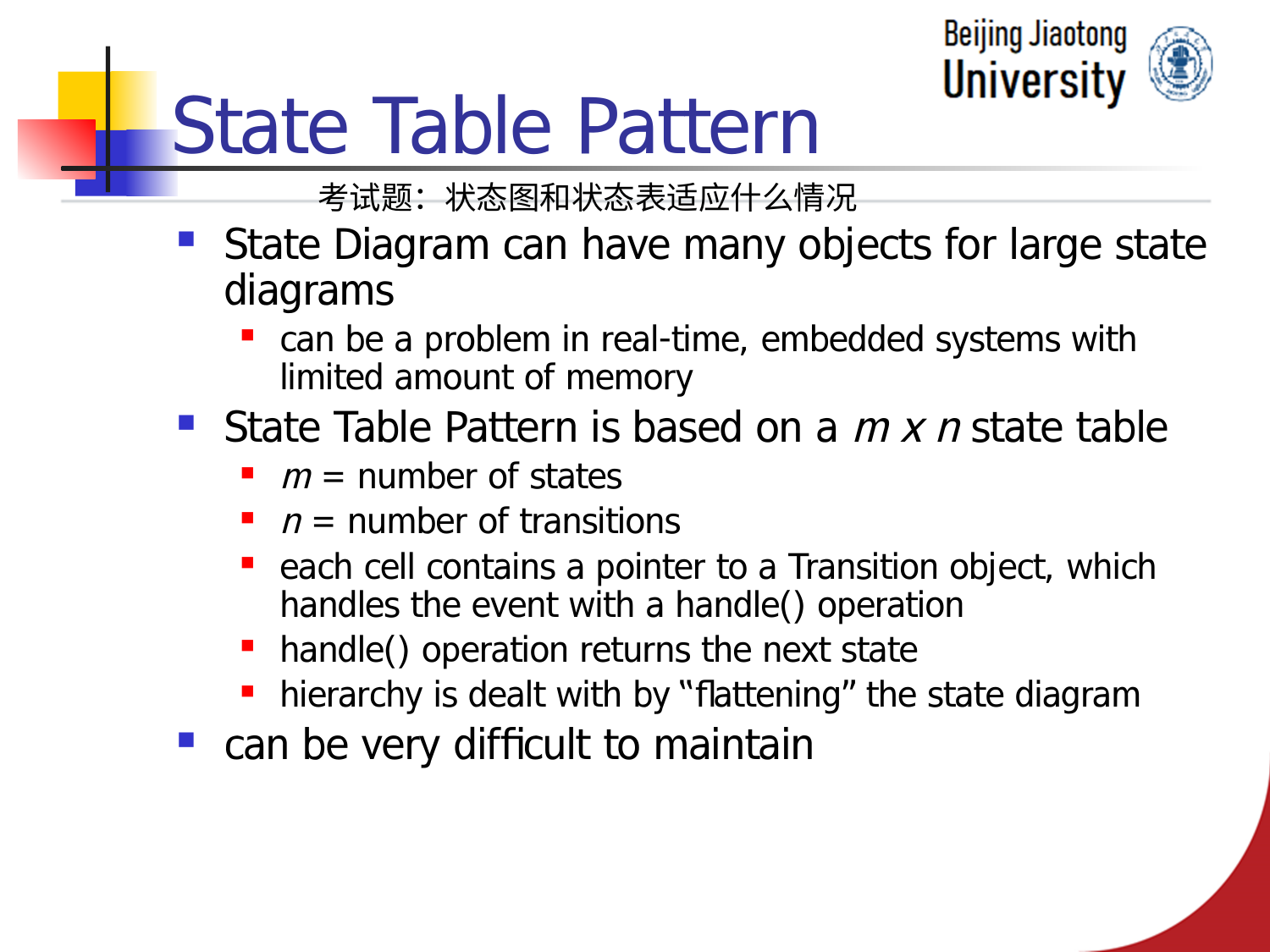

# State Table Pattern
考试题：状态图和状态表适应什么情况
State Diagram can have many objects for large state diagrams
can be a problem in real-time, embedded systems with limited amount of memory
State Table Pattern is based on a m x n state table
m = number of states
n = number of transitions
each cell contains a pointer to a Transition object, which handles the event with a handle() operation
handle() operation returns the next state
hierarchy is dealt with by “flattening” the state diagram
can be very difficult to maintain